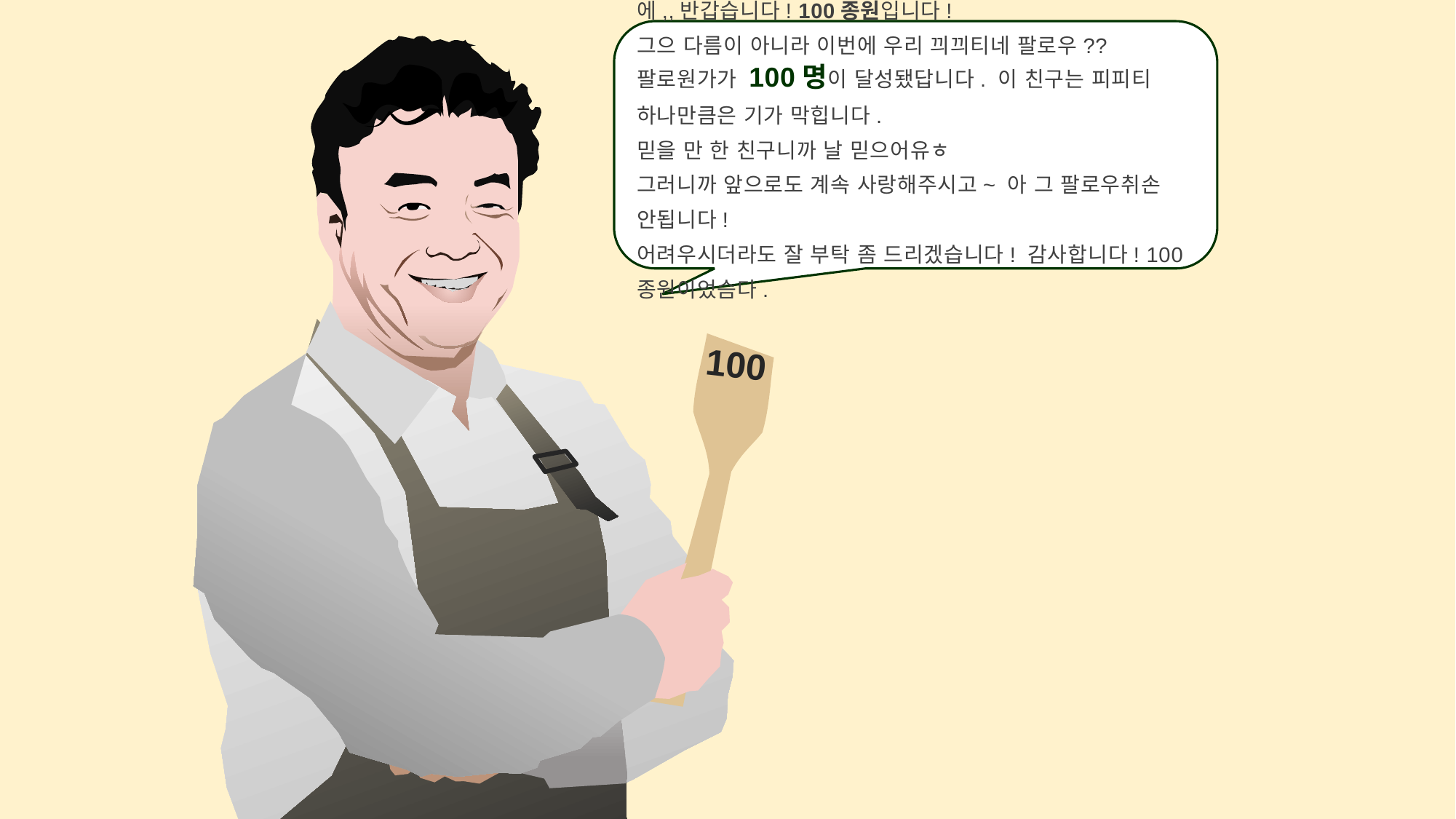

에,,반갑습니다! 100종원입니다!
그으 다름이 아니라 이번에 우리 끠끠티네 팔로우??팔로원가가 100명이 달성됐답니다. 이 친구는 피피티 하나만큼은 기가 막힙니다.
믿을 만 한 친구니까 날 믿으어유ㅎ
그러니까 앞으로도 계속 사랑해주시고~ 아 그 팔로우취손 안됩니다!
어려우시더라도 잘 부탁 좀 드리겠습니다! 감사합니다! 100종원이었슴다.

100